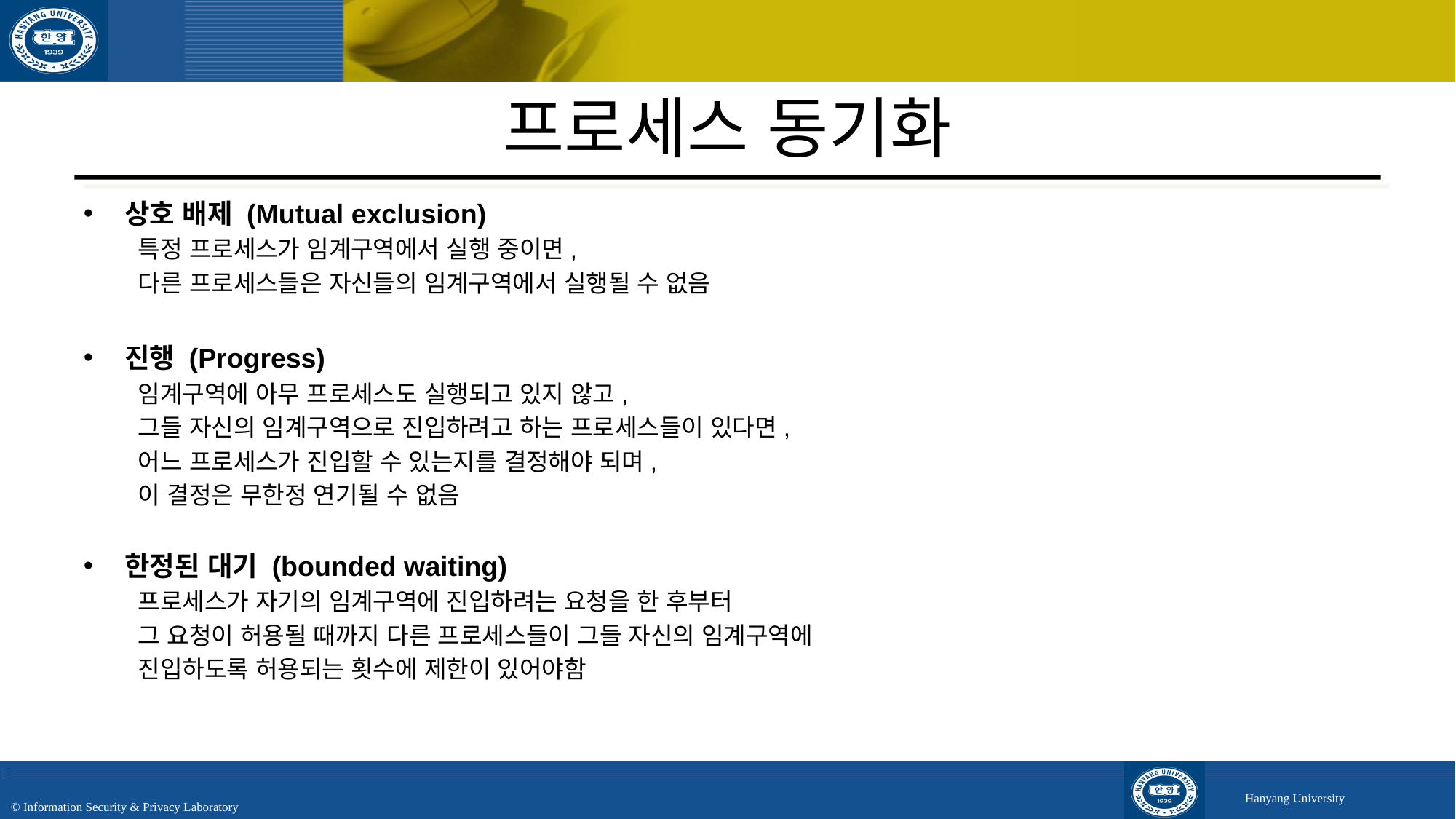

# 프로세스 동기화
상호 배제 (Mutual exclusion)
특정 프로세스가 임계구역에서 실행 중이면,
다른 프로세스들은 자신들의 임계구역에서 실행될 수 없음

진행 (Progress)
임계구역에 아무 프로세스도 실행되고 있지 않고,
그들 자신의 임계구역으로 진입하려고 하는 프로세스들이 있다면,
어느 프로세스가 진입할 수 있는지를 결정해야 되며,
이 결정은 무한정 연기될 수 없음

한정된 대기 (bounded waiting)
프로세스가 자기의 임계구역에 진입하려는 요청을 한 후부터
그 요청이 허용될 때까지 다른 프로세스들이 그들 자신의 임계구역에
진입하도록 허용되는 횟수에 제한이 있어야함